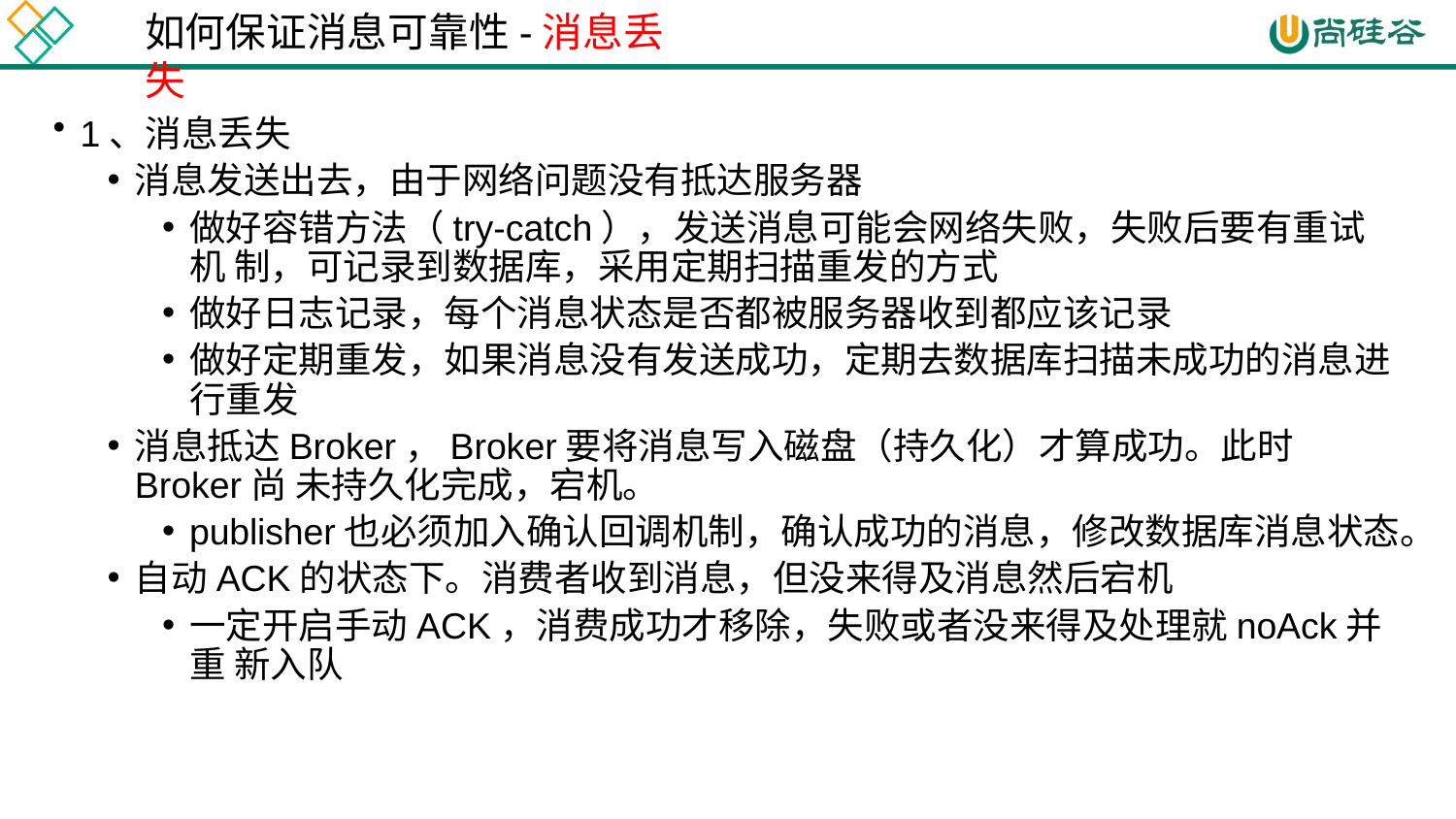

# 如何保证消息可靠性-消息丢失
1、消息丢失
消息发送出去，由于网络问题没有抵达服务器
做好容错方法（try-catch），发送消息可能会网络失败，失败后要有重试机 制，可记录到数据库，采用定期扫描重发的方式
做好日志记录，每个消息状态是否都被服务器收到都应该记录
做好定期重发，如果消息没有发送成功，定期去数据库扫描未成功的消息进 行重发
消息抵达Broker，Broker要将消息写入磁盘（持久化）才算成功。此时Broker尚 未持久化完成，宕机。
publisher也必须加入确认回调机制，确认成功的消息，修改数据库消息状态。
自动ACK的状态下。消费者收到消息，但没来得及消息然后宕机
一定开启手动ACK，消费成功才移除，失败或者没来得及处理就noAck并重 新入队